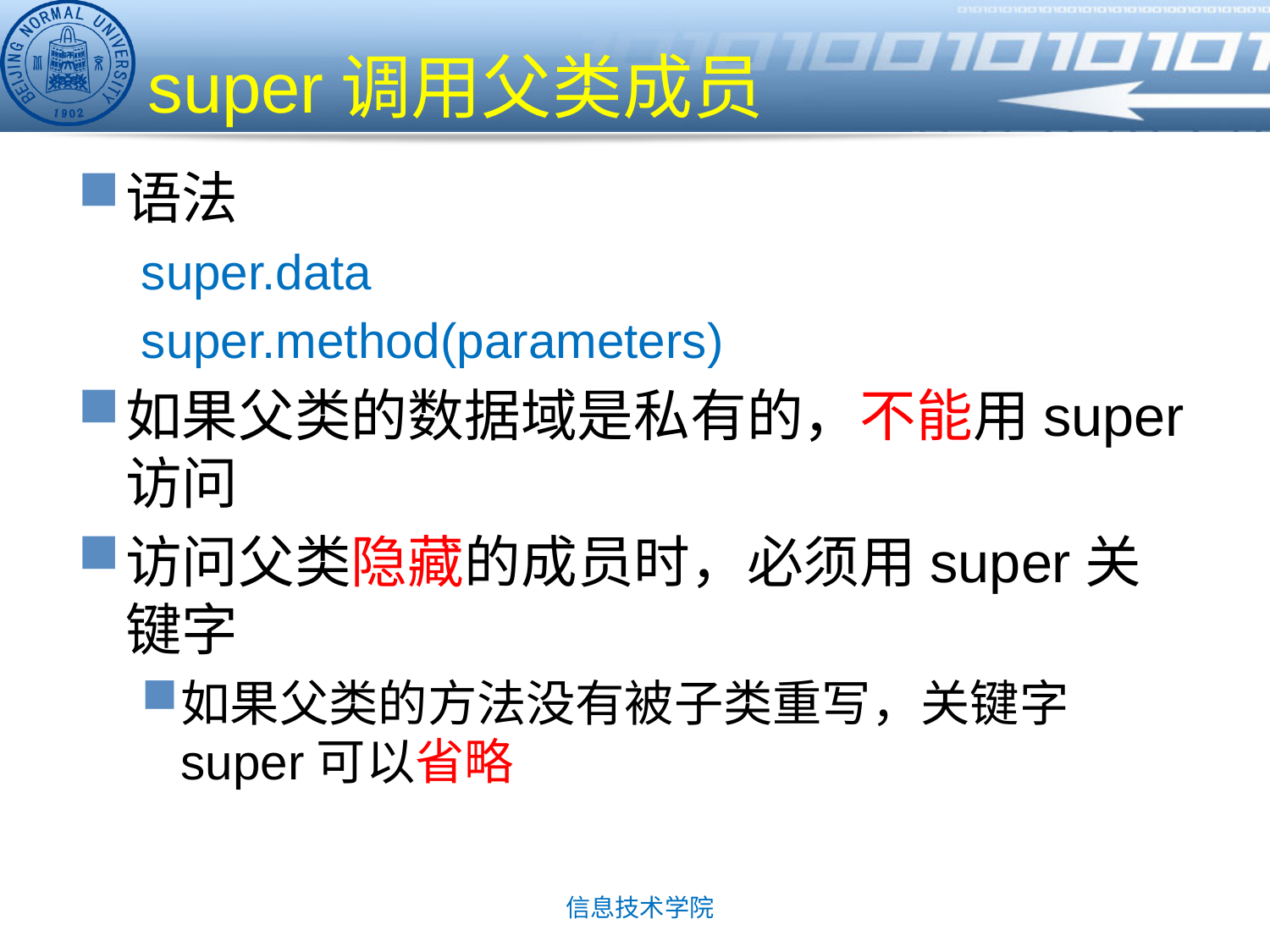

# super调用父类成员
语法
super.data
super.method(parameters)
如果父类的数据域是私有的，不能用super访问
访问父类隐藏的成员时，必须用super关键字
如果父类的方法没有被子类重写，关键字super可以省略

14